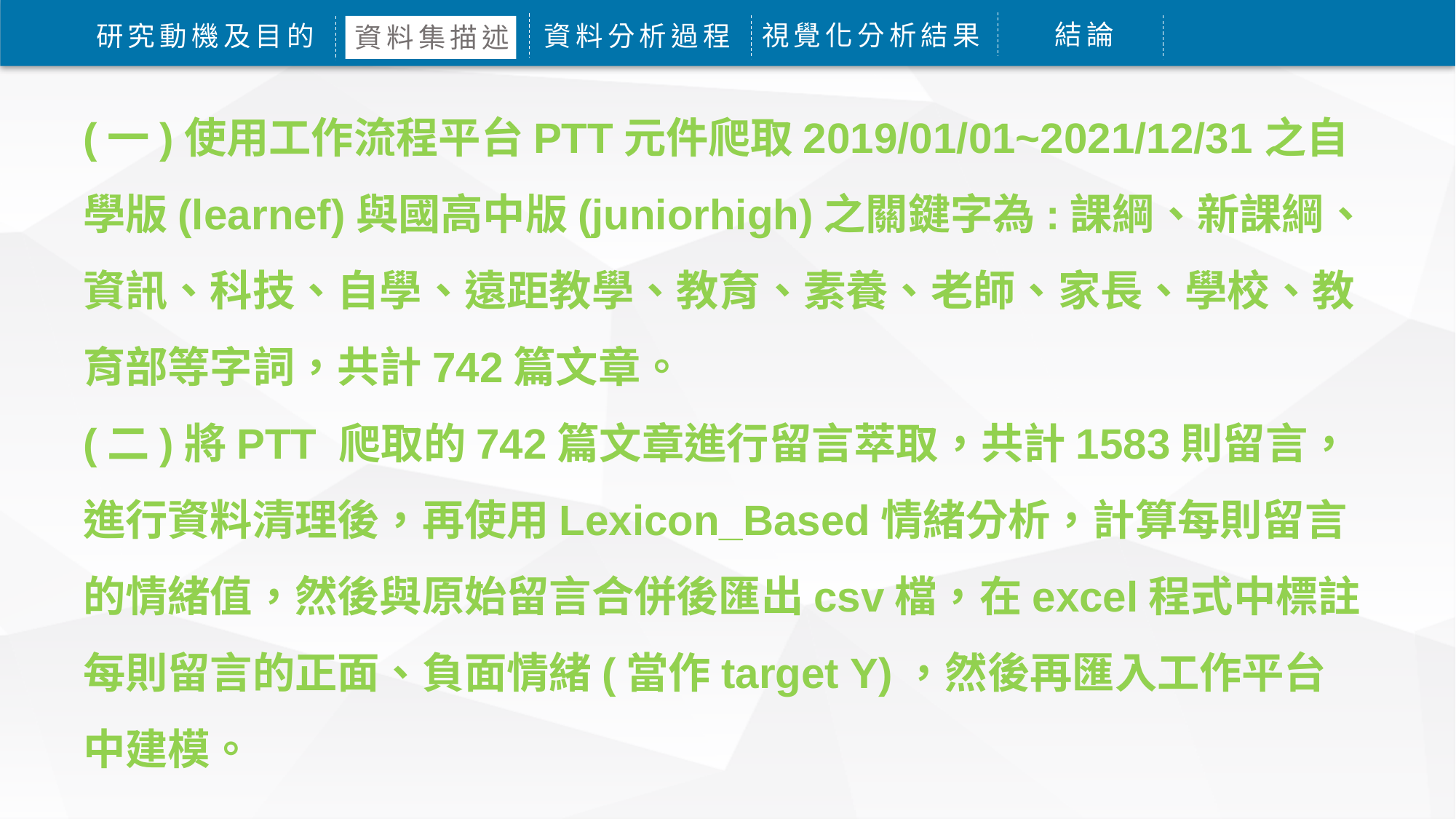

結論
視覺化分析結果
研究動機及目的
資料分析過程
資料集描述

研究方法
研究结果
问题讨论
论文总结

(一)使用工作流程平台PTT元件爬取2019/01/01~2021/12/31之自學版(learnef)與國高中版(juniorhigh)之關鍵字為:課綱、新課綱、資訊、科技、自學、遠距教學、教育、素養、老師、家長、學校、教育部等字詞，共計742篇文章。
(二)將PTT 爬取的742篇文章進行留言萃取，共計1583則留言，進行資料清理後，再使用Lexicon_Based情緒分析，計算每則留言的情緒值，然後與原始留言合併後匯出csv檔，在excel程式中標註每則留言的正面、負面情緒(當作target Y)，然後再匯入工作平台中建模。